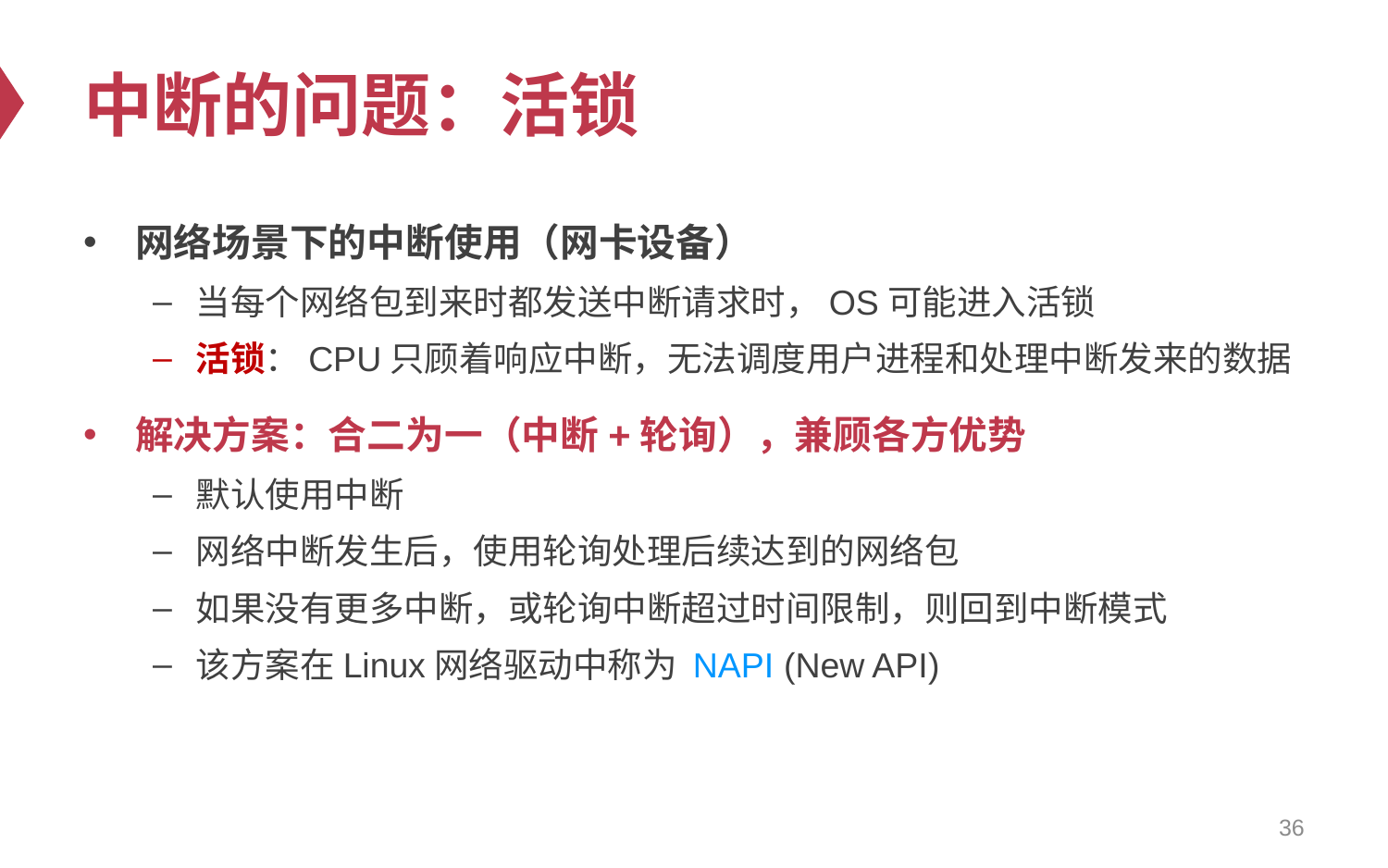

# 中断的问题：活锁
网络场景下的中断使用（网卡设备）
当每个网络包到来时都发送中断请求时，OS可能进入活锁
活锁：CPU只顾着响应中断，无法调度用户进程和处理中断发来的数据
解决方案：合二为一（中断+轮询），兼顾各方优势
默认使用中断
网络中断发生后，使用轮询处理后续达到的网络包
如果没有更多中断，或轮询中断超过时间限制，则回到中断模式
该方案在Linux网络驱动中称为 NAPI (New API)
36